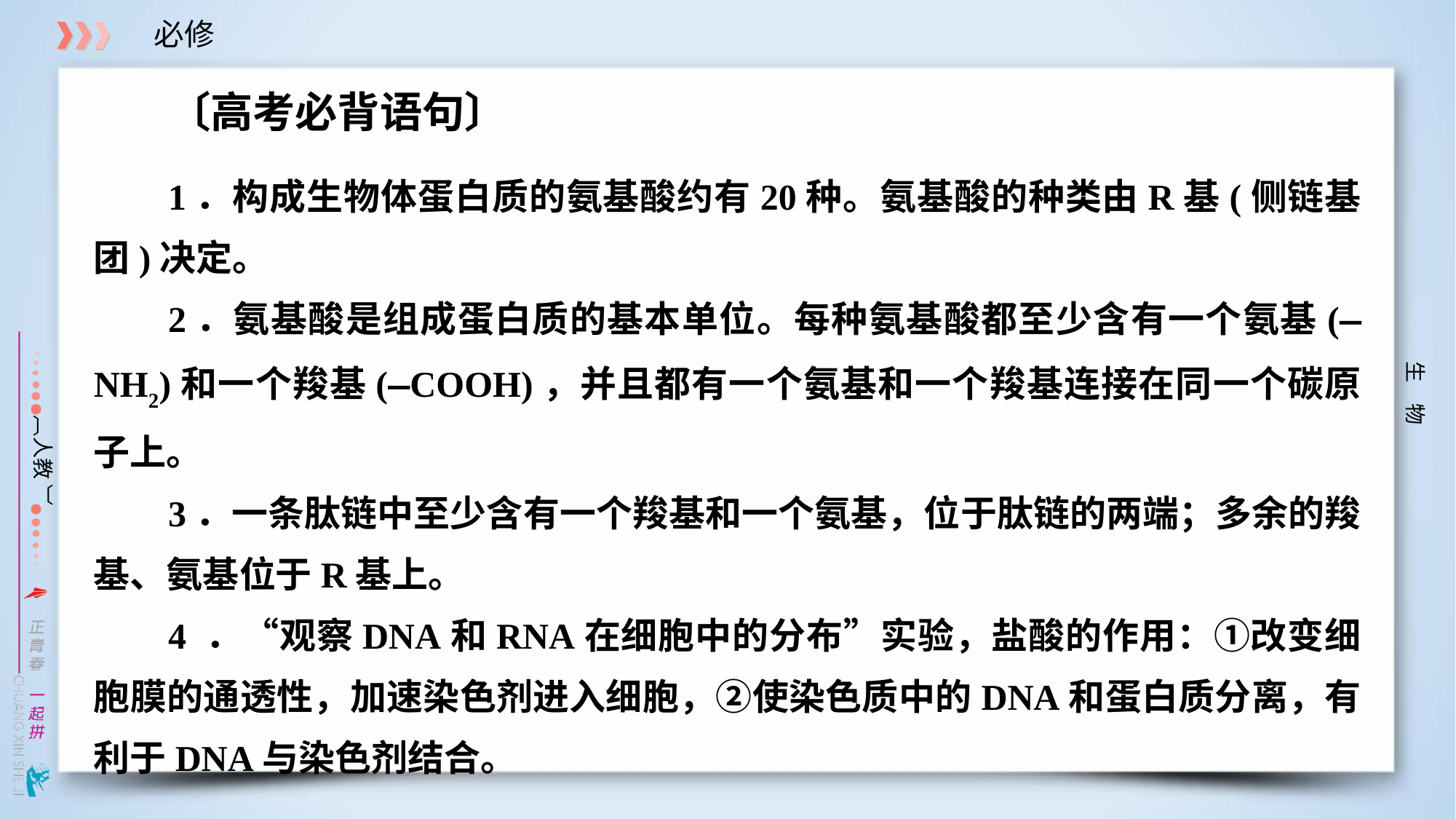

〔高考必背语句〕
1．构成生物体蛋白质的氨基酸约有20种。氨基酸的种类由R基(侧链基团)决定。
2．氨基酸是组成蛋白质的基本单位。每种氨基酸都至少含有一个氨基(—NH2)和一个羧基(—COOH)，并且都有一个氨基和一个羧基连接在同一个碳原子上。
3．一条肽链中至少含有一个羧基和一个氨基，位于肽链的两端；多余的羧基、氨基位于R基上。
4 ．“观察DNA和RNA在细胞中的分布”实验，盐酸的作用：①改变细胞膜的通透性，加速染色剂进入细胞，②使染色质中的DNA和蛋白质分离，有利于DNA与染色剂结合。